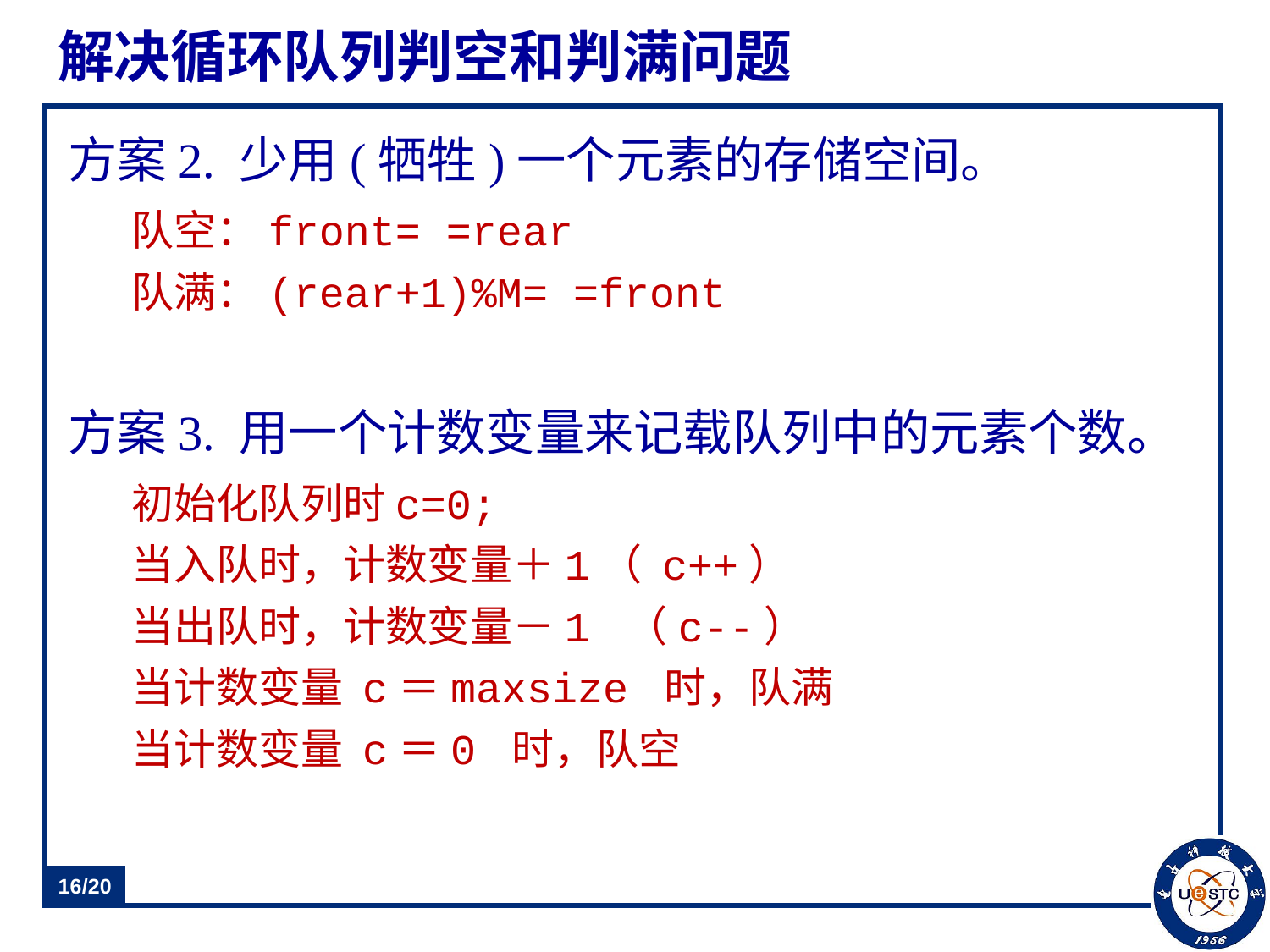

# 解决循环队列判空和判满问题
方案2. 少用(牺牲)一个元素的存储空间。
队空：front= =rear
队满：(rear+1)%M= =front

方案3. 用一个计数变量来记载队列中的元素个数。
初始化队列时c=0;
当入队时，计数变量＋1（ c++）
当出队时，计数变量－1 （c--）
当计数变量 c＝maxsize 时，队满
当计数变量 c＝0 时，队空

16/20